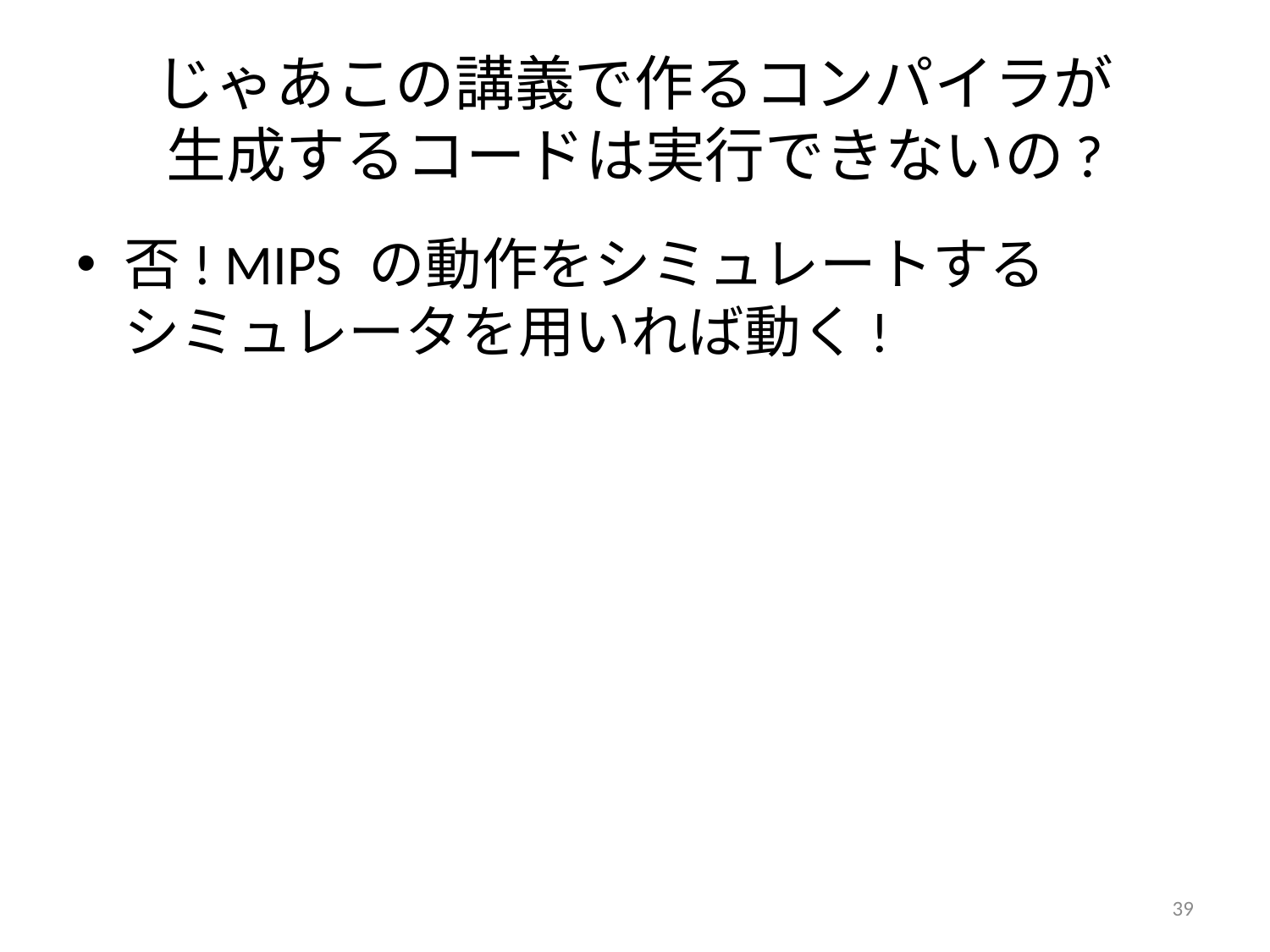

# じゃあこの講義で作るコンパイラが 生成するコードは実行できないの?
否! MIPS の動作をシミュレートする
シミュレータを用いれば動く!
39